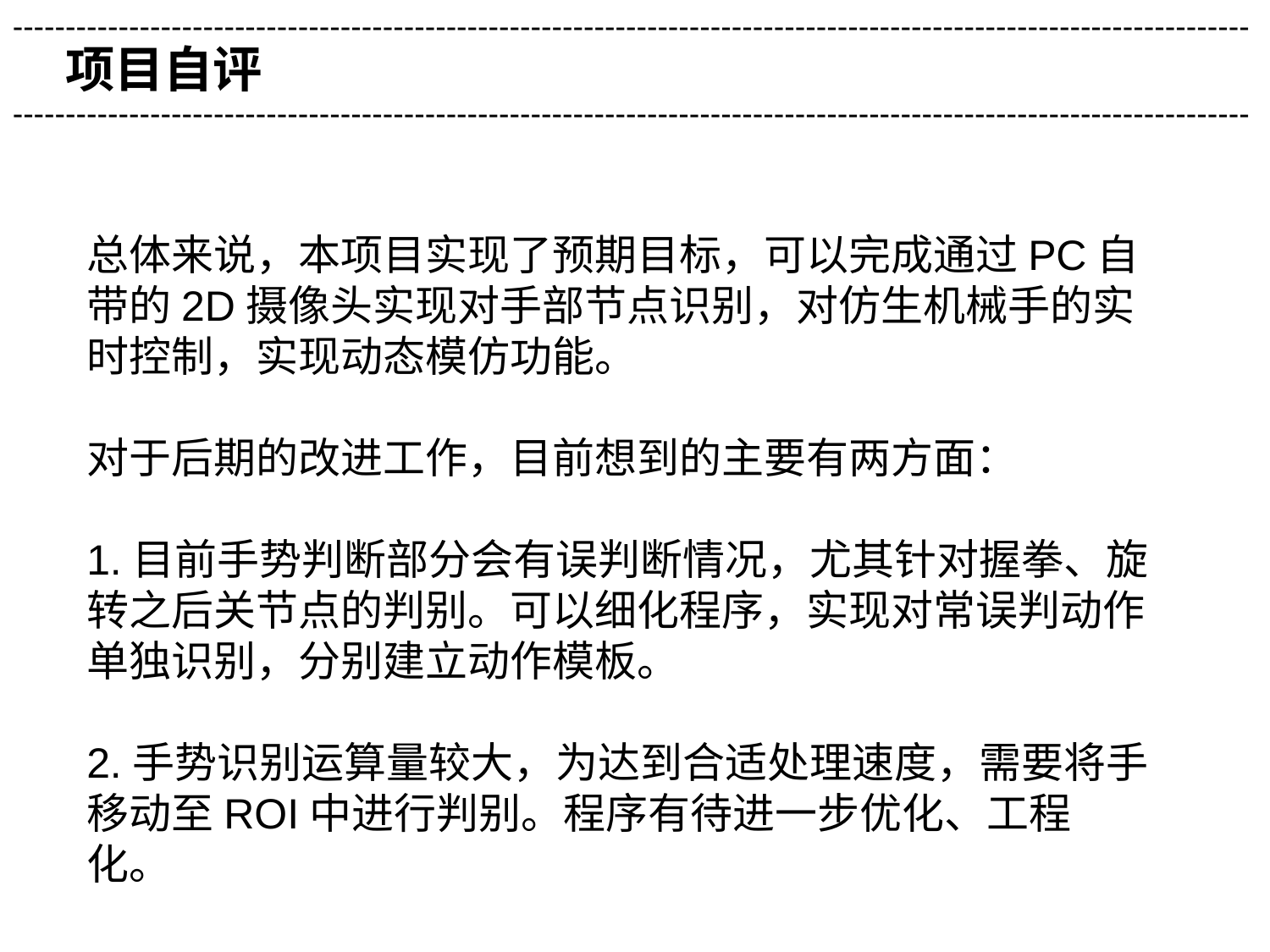

---------------------------------------------------------------------------------------------------------------------
项目自评
---------------------------------------------------------------------------------------------------------------------
总体来说，本项目实现了预期目标，可以完成通过PC自带的2D摄像头实现对手部节点识别，对仿生机械手的实时控制，实现动态模仿功能。

对于后期的改进工作，目前想到的主要有两方面：

1.目前手势判断部分会有误判断情况，尤其针对握拳、旋转之后关节点的判别。可以细化程序，实现对常误判动作单独识别，分别建立动作模板。

2.手势识别运算量较大，为达到合适处理速度，需要将手移动至ROI中进行判别。程序有待进一步优化、工程化。